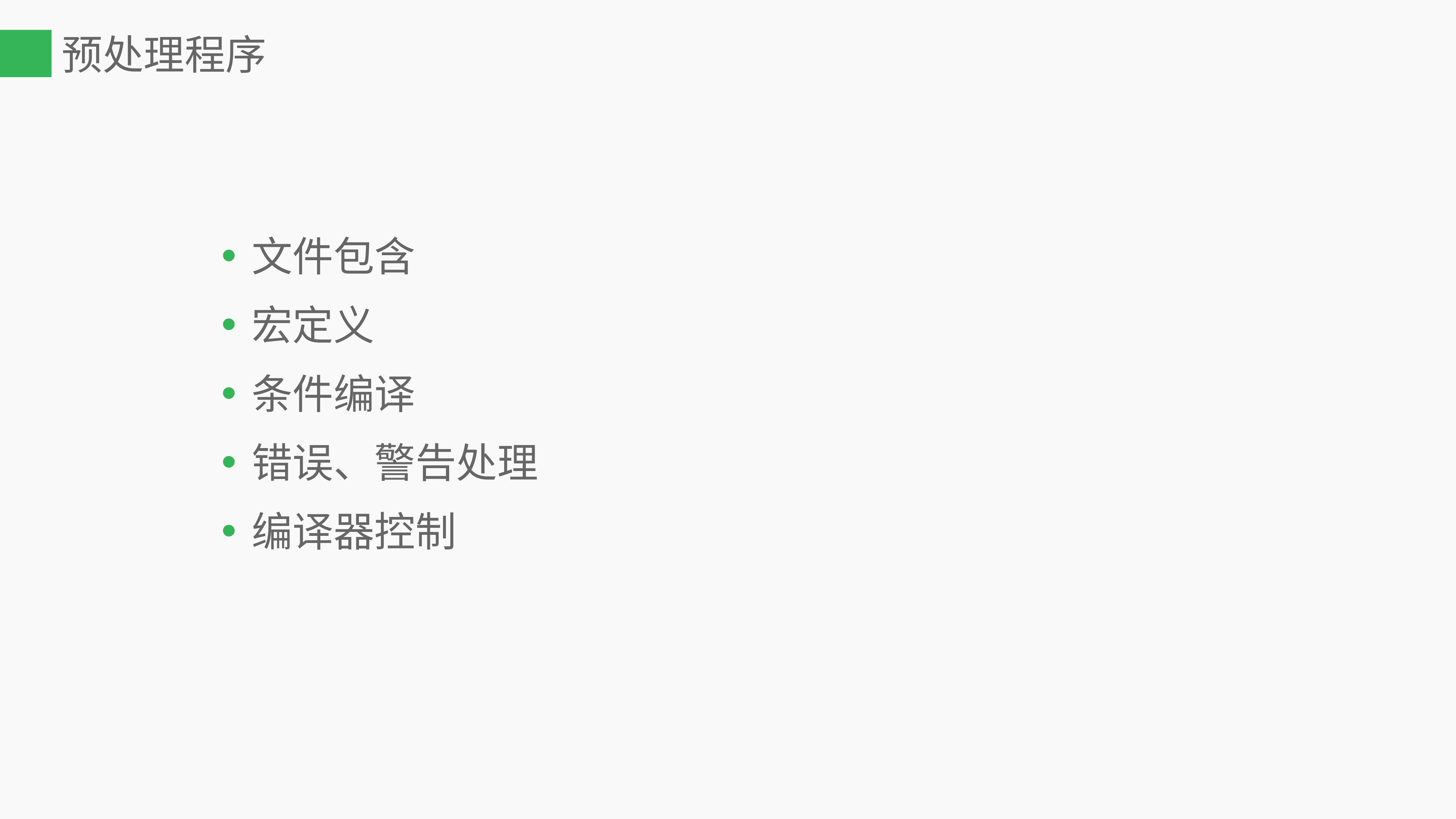

# 预处理程序
文件包含
宏定义
条件编译
错误、警告处理
编译器控制